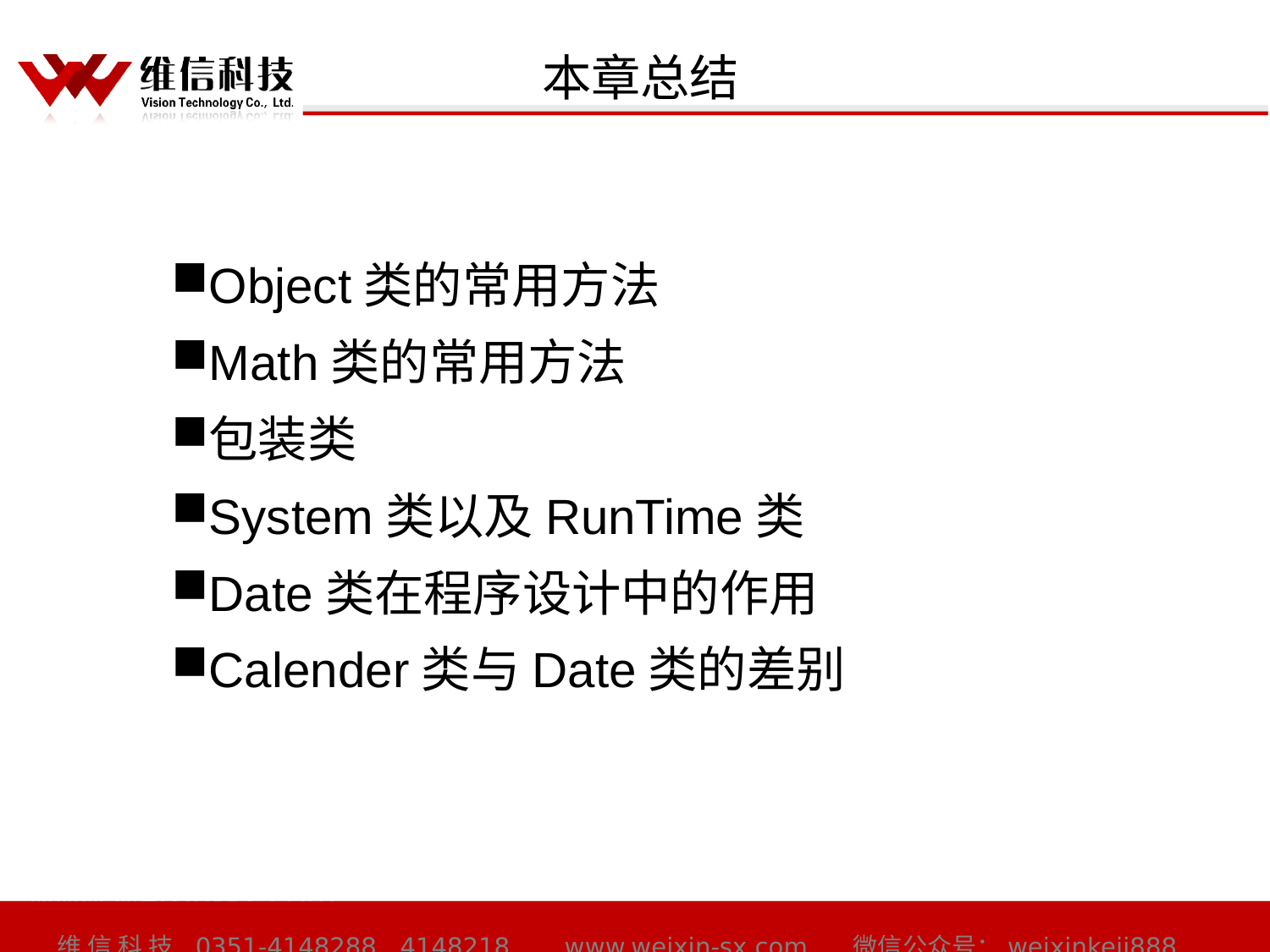

# 本章总结
Object类的常用方法
Math类的常用方法
包装类
System类以及RunTime类
Date类在程序设计中的作用
Calender类与Date类的差别